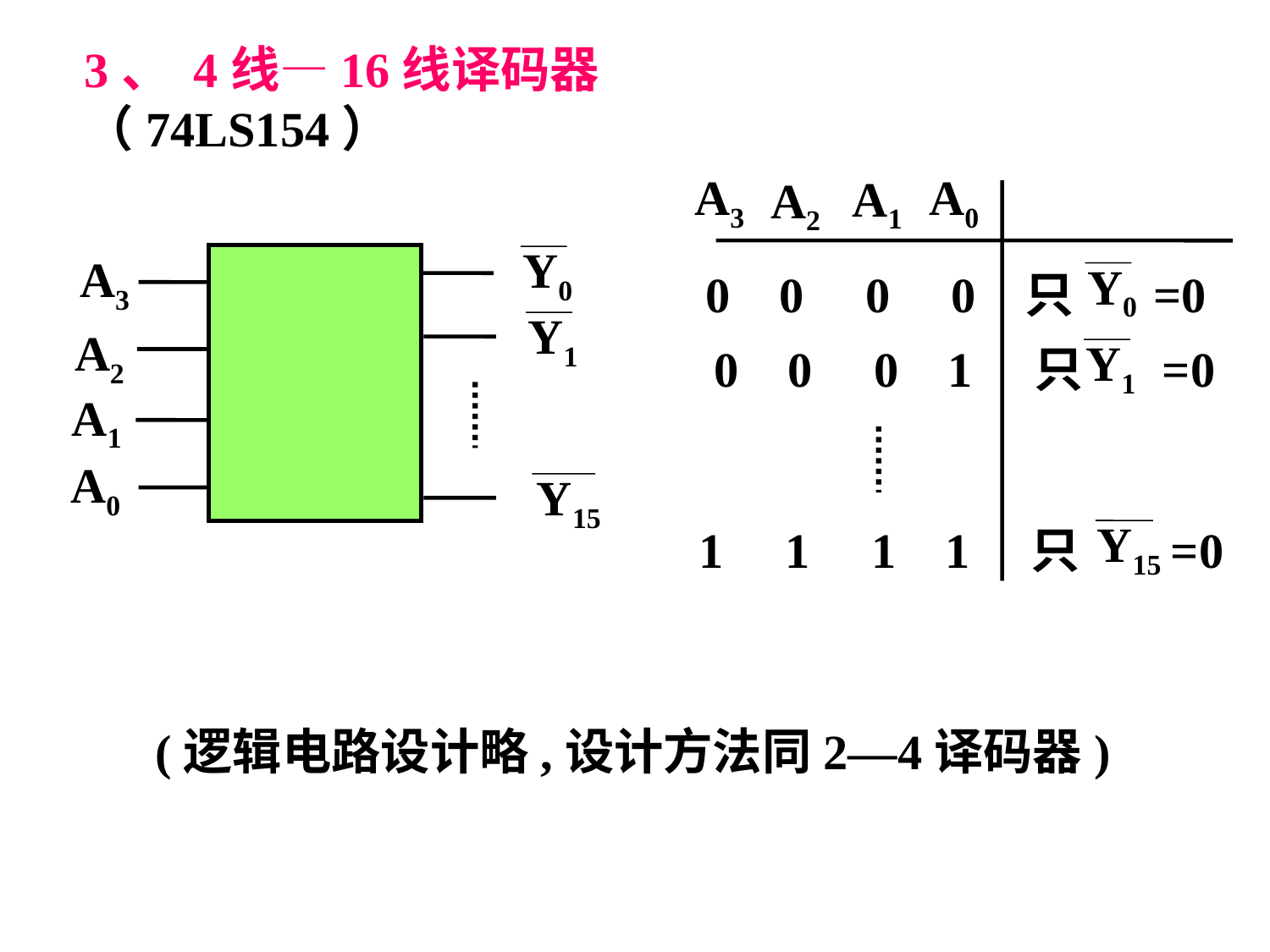

3、 4线—16线译码器（74LS154）
A0
A3
A1
A2

Y0

0    0     0     0   只      =0
Y1

Y15

1     1     1    1    只       =0
0    0     0    1    只      =0
Y0

A3

Y1

A2

A1

A0
Y15

(逻辑电路设计略,设计方法同2—4译码器)